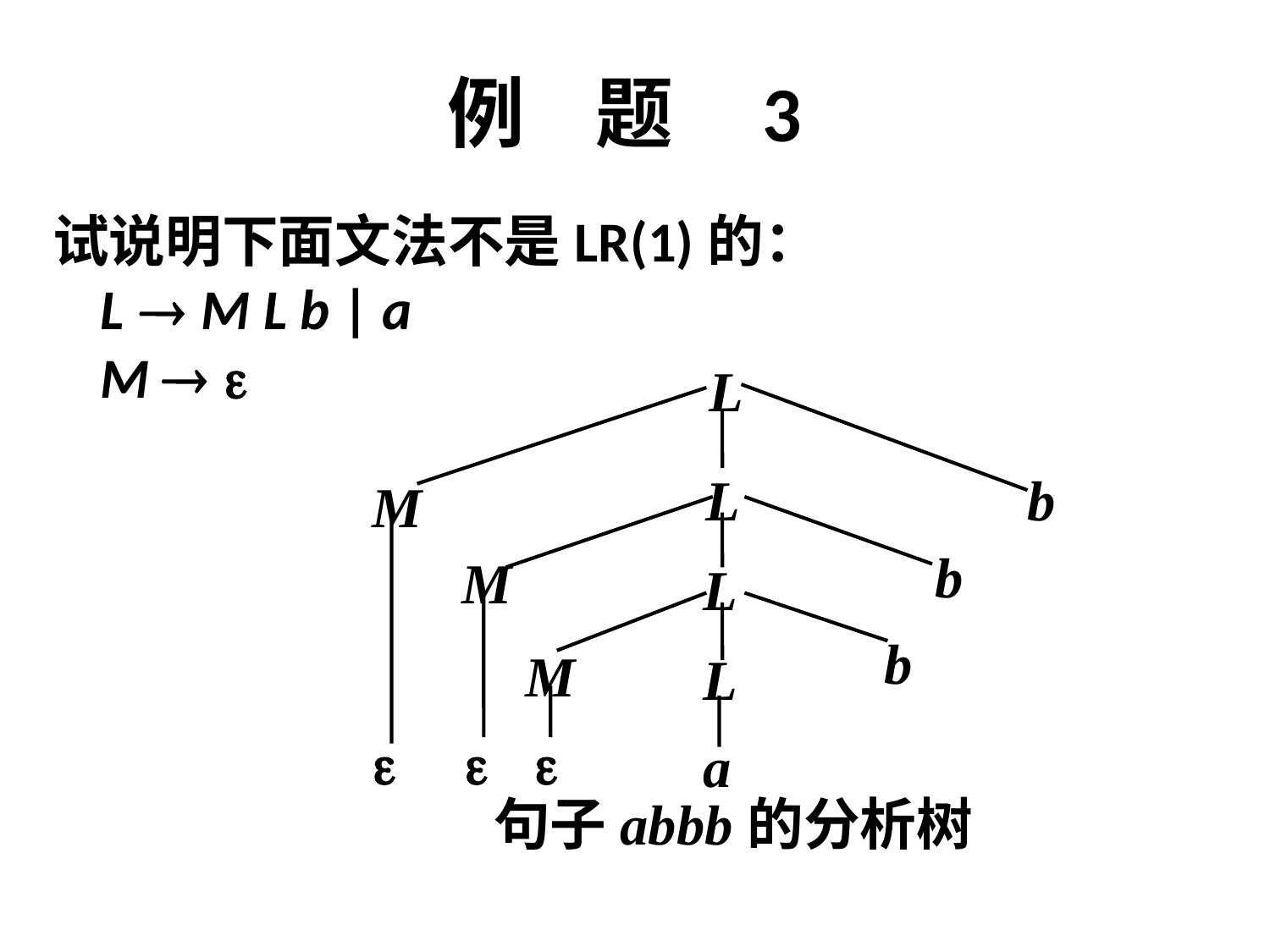

# 例    题    3
试说明下面文法不是LR(1)的：
	L → M L b | a
	M → ε

L

L
b
M

b
M
L

b
M
L

ε
ε
ε
a
句子abbb的分析树